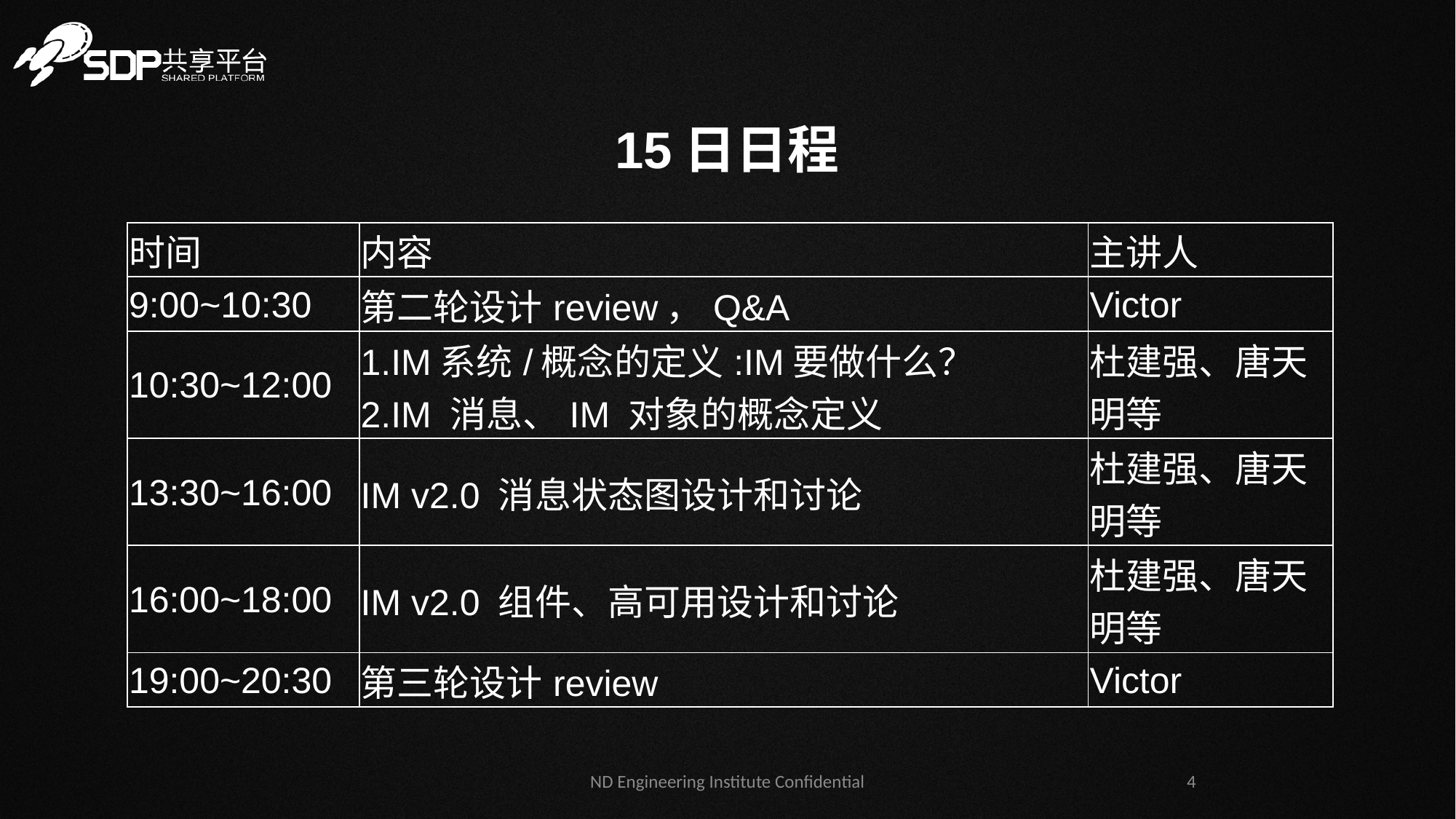

15日日程
| 时间 | 内容 | 主讲人 |
| --- | --- | --- |
| 9:00~10:30 | 第二轮设计review，Q&A | Victor |
| 10:30~12:00 | 1.IM系统/概念的定义:IM要做什么？ 2.IM 消息、IM 对象的概念定义 | 杜建强、唐天明等 |
| 13:30~16:00 | IM v2.0 消息状态图设计和讨论 | 杜建强、唐天明等 |
| 16:00~18:00 | IM v2.0 组件、高可用设计和讨论 | 杜建强、唐天明等 |
| 19:00~20:30 | 第三轮设计review | Victor |
ND Engineering Institute Confidential
4